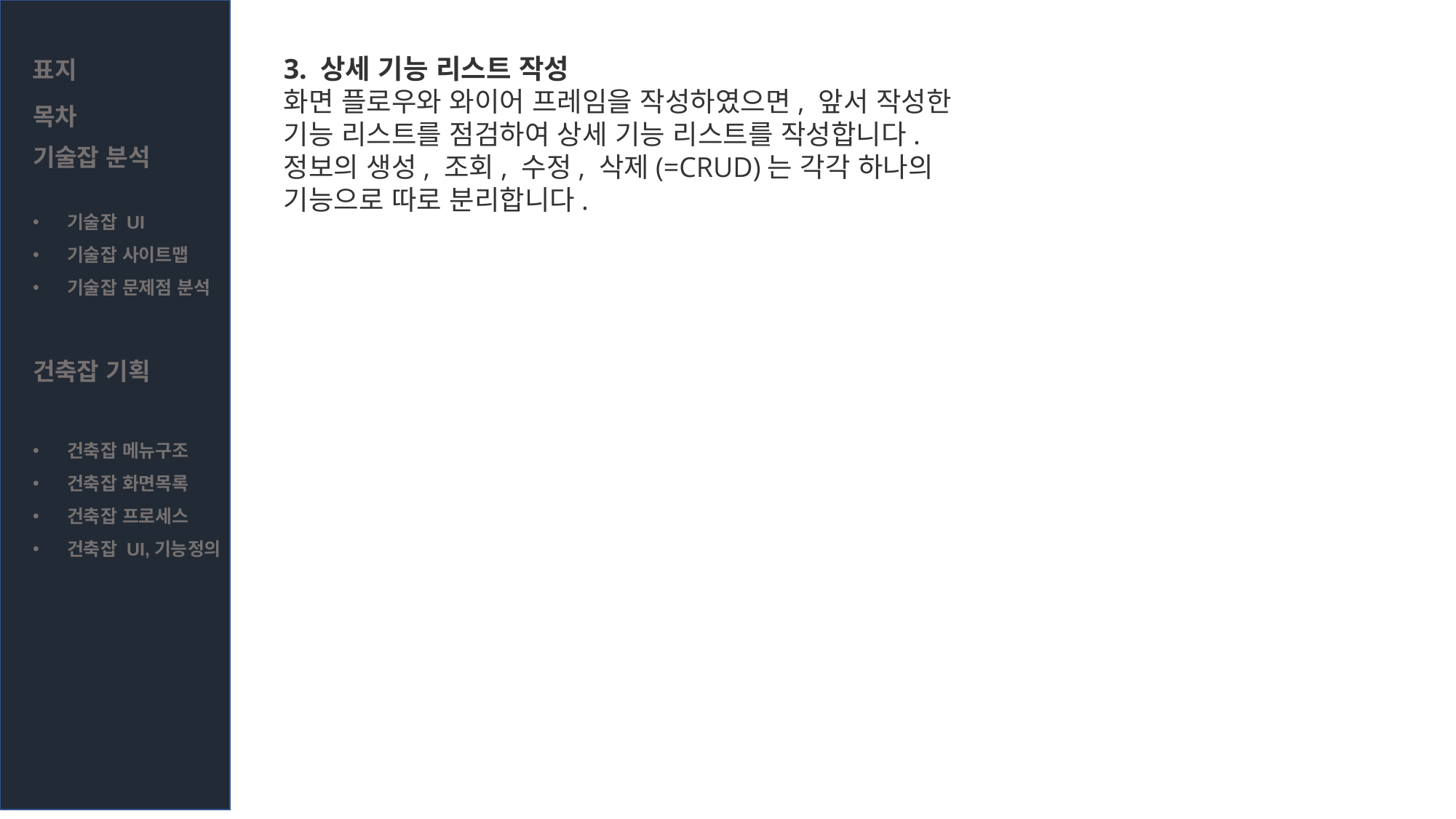

3. 상세 기능 리스트 작성
화면 플로우와 와이어 프레임을 작성하였으면, 앞서 작성한 기능 리스트를 점검하여 상세 기능 리스트를 작성합니다. 정보의 생성, 조회, 수정, 삭제(=CRUD)는 각각 하나의 기능으로 따로 분리합니다.
표지
목차
기술잡 분석

기술잡 UI
기술잡 사이트맵
기술잡 문제점 분석

건축잡 기획

건축잡 메뉴구조
건축잡 화면목록
건축잡 프로세스
건축잡 UI,기능정의